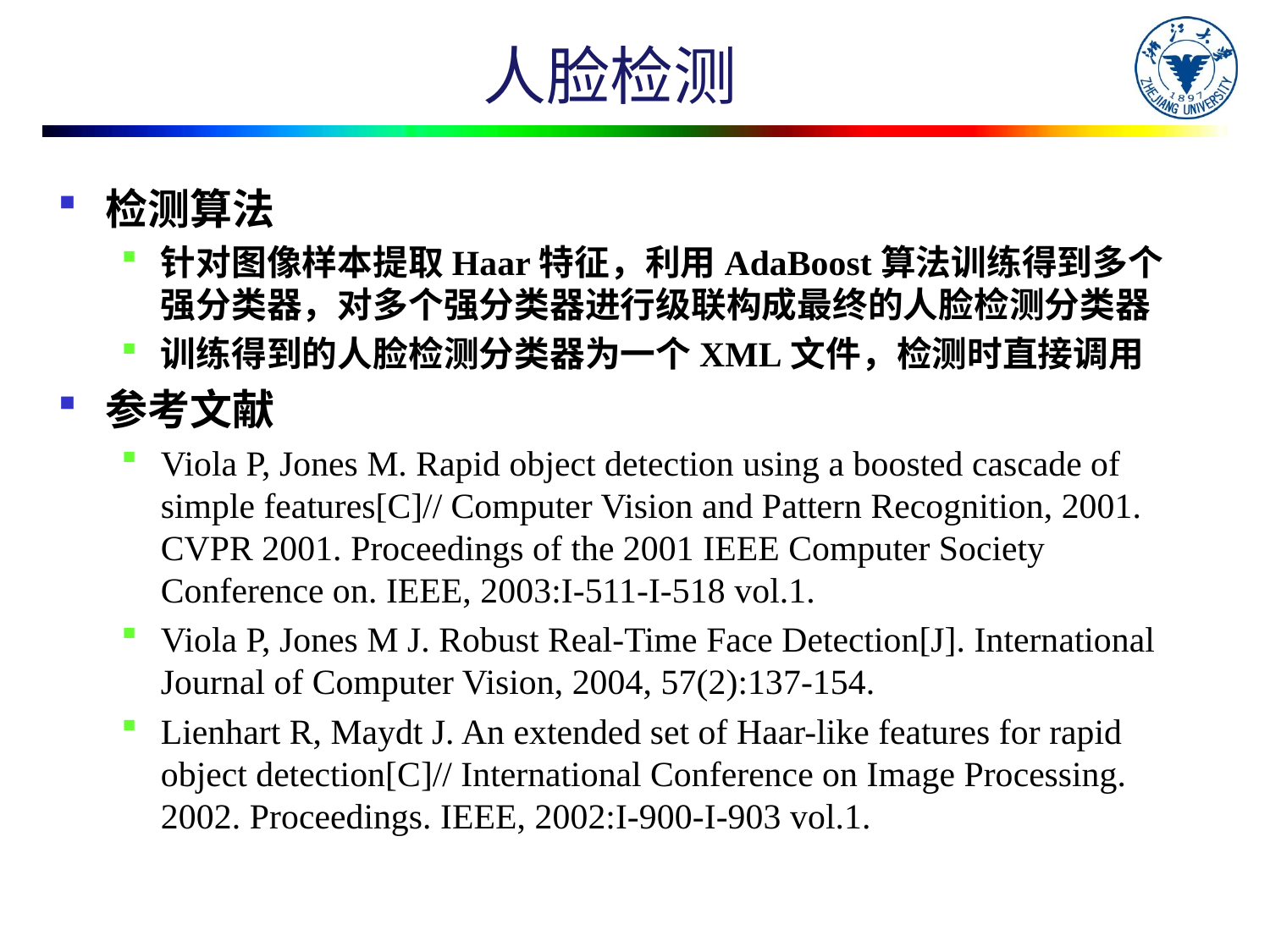

# 人脸检测
检测算法
针对图像样本提取Haar特征，利用AdaBoost算法训练得到多个强分类器，对多个强分类器进行级联构成最终的人脸检测分类器
训练得到的人脸检测分类器为一个XML文件，检测时直接调用
参考文献
Viola P, Jones M. Rapid object detection using a boosted cascade of simple features[C]// Computer Vision and Pattern Recognition, 2001. CVPR 2001. Proceedings of the 2001 IEEE Computer Society Conference on. IEEE, 2003:I-511-I-518 vol.1.
Viola P, Jones M J. Robust Real-Time Face Detection[J]. International Journal of Computer Vision, 2004, 57(2):137-154.
Lienhart R, Maydt J. An extended set of Haar-like features for rapid object detection[C]// International Conference on Image Processing. 2002. Proceedings. IEEE, 2002:I-900-I-903 vol.1.